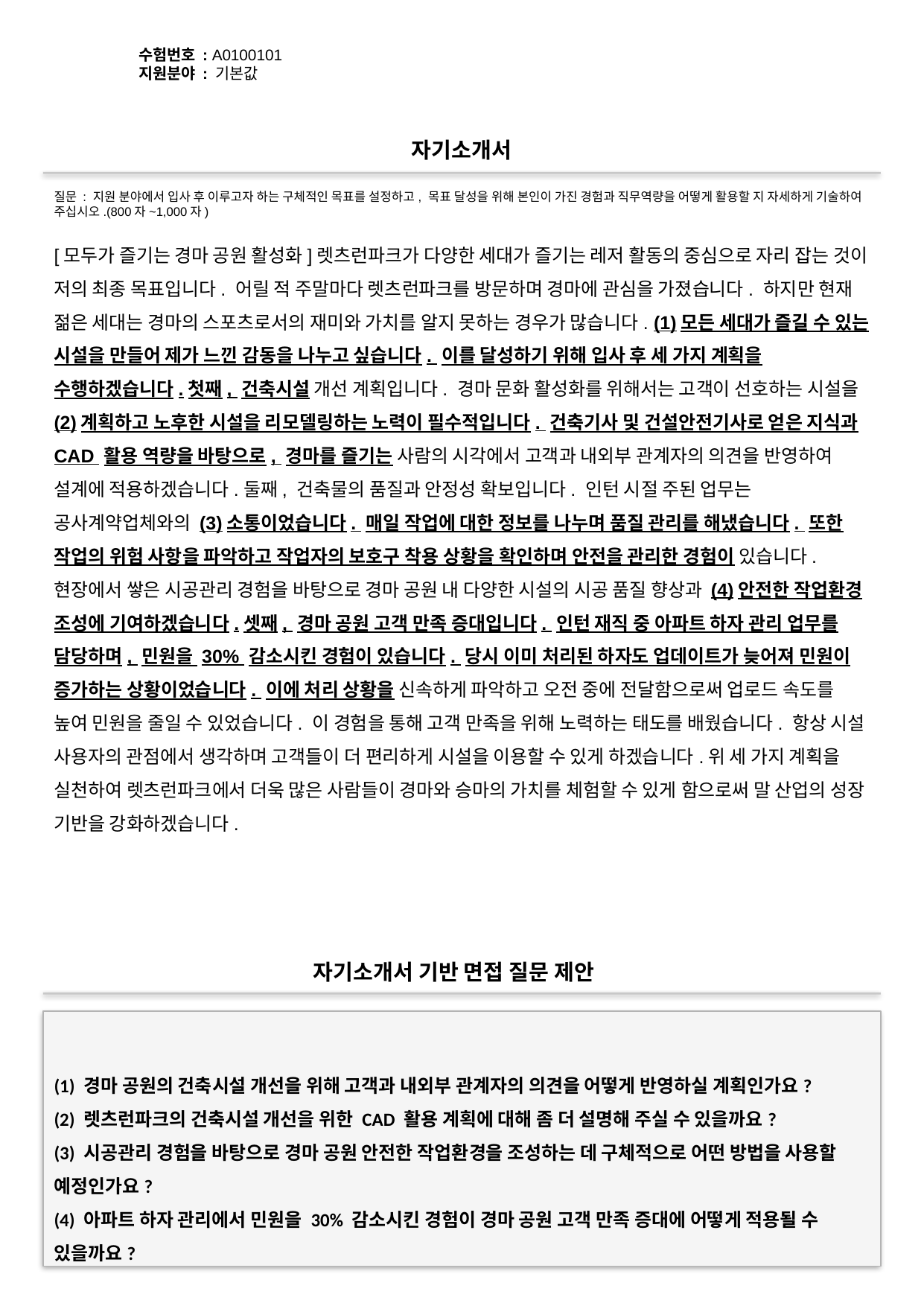

수험번호 : A0100101
지원분야 : 기본값
#

자기소개서

질문 : 지원 분야에서 입사 후 이루고자 하는 구체적인 목표를 설정하고, 목표 달성을 위해 본인이 가진 경험과 직무역량을 어떻게 활용할 지 자세하게 기술하여 주십시오.(800자~1,000자)

[모두가 즐기는 경마 공원 활성화]렛츠런파크가 다양한 세대가 즐기는 레저 활동의 중심으로 자리 잡는 것이 저의 최종 목표입니다. 어릴 적 주말마다 렛츠런파크를 방문하며 경마에 관심을 가졌습니다. 하지만 현재 젊은 세대는 경마의 스포츠로서의 재미와 가치를 알지 못하는 경우가 많습니다. (1)모든 세대가 즐길 수 있는 시설을 만들어 제가 느낀 감동을 나누고 싶습니다. 이를 달성하기 위해 입사 후 세 가지 계획을 수행하겠습니다.첫째, 건축시설 개선 계획입니다. 경마 문화 활성화를 위해서는 고객이 선호하는 시설을 (2)계획하고 노후한 시설을 리모델링하는 노력이 필수적입니다. 건축기사 및 건설안전기사로 얻은 지식과 CAD 활용 역량을 바탕으로, 경마를 즐기는 사람의 시각에서 고객과 내외부 관계자의 의견을 반영하여 설계에 적용하겠습니다.둘째, 건축물의 품질과 안정성 확보입니다. 인턴 시절 주된 업무는 공사계약업체와의 (3)소통이었습니다. 매일 작업에 대한 정보를 나누며 품질 관리를 해냈습니다. 또한 작업의 위험 사항을 파악하고 작업자의 보호구 착용 상황을 확인하며 안전을 관리한 경험이 있습니다. 현장에서 쌓은 시공관리 경험을 바탕으로 경마 공원 내 다양한 시설의 시공 품질 향상과 (4)안전한 작업환경 조성에 기여하겠습니다.셋째, 경마 공원 고객 만족 증대입니다. 인턴 재직 중 아파트 하자 관리 업무를 담당하며, 민원을 30% 감소시킨 경험이 있습니다. 당시 이미 처리된 하자도 업데이트가 늦어져 민원이 증가하는 상황이었습니다. 이에 처리 상황을 신속하게 파악하고 오전 중에 전달함으로써 업로드 속도를 높여 민원을 줄일 수 있었습니다. 이 경험을 통해 고객 만족을 위해 노력하는 태도를 배웠습니다. 항상 시설 사용자의 관점에서 생각하며 고객들이 더 편리하게 시설을 이용할 수 있게 하겠습니다.위 세 가지 계획을 실천하여 렛츠런파크에서 더욱 많은 사람들이 경마와 승마의 가치를 체험할 수 있게 함으로써 말 산업의 성장 기반을 강화하겠습니다.

자기소개서 기반 면접 질문 제안

(1) 경마 공원의 건축시설 개선을 위해 고객과 내외부 관계자의 의견을 어떻게 반영하실 계획인가요?
(2) 렛츠런파크의 건축시설 개선을 위한 CAD 활용 계획에 대해 좀 더 설명해 주실 수 있을까요?
(3) 시공관리 경험을 바탕으로 경마 공원 안전한 작업환경을 조성하는 데 구체적으로 어떤 방법을 사용할 예정인가요?
(4) 아파트 하자 관리에서 민원을 30% 감소시킨 경험이 경마 공원 고객 만족 증대에 어떻게 적용될 수 있을까요?